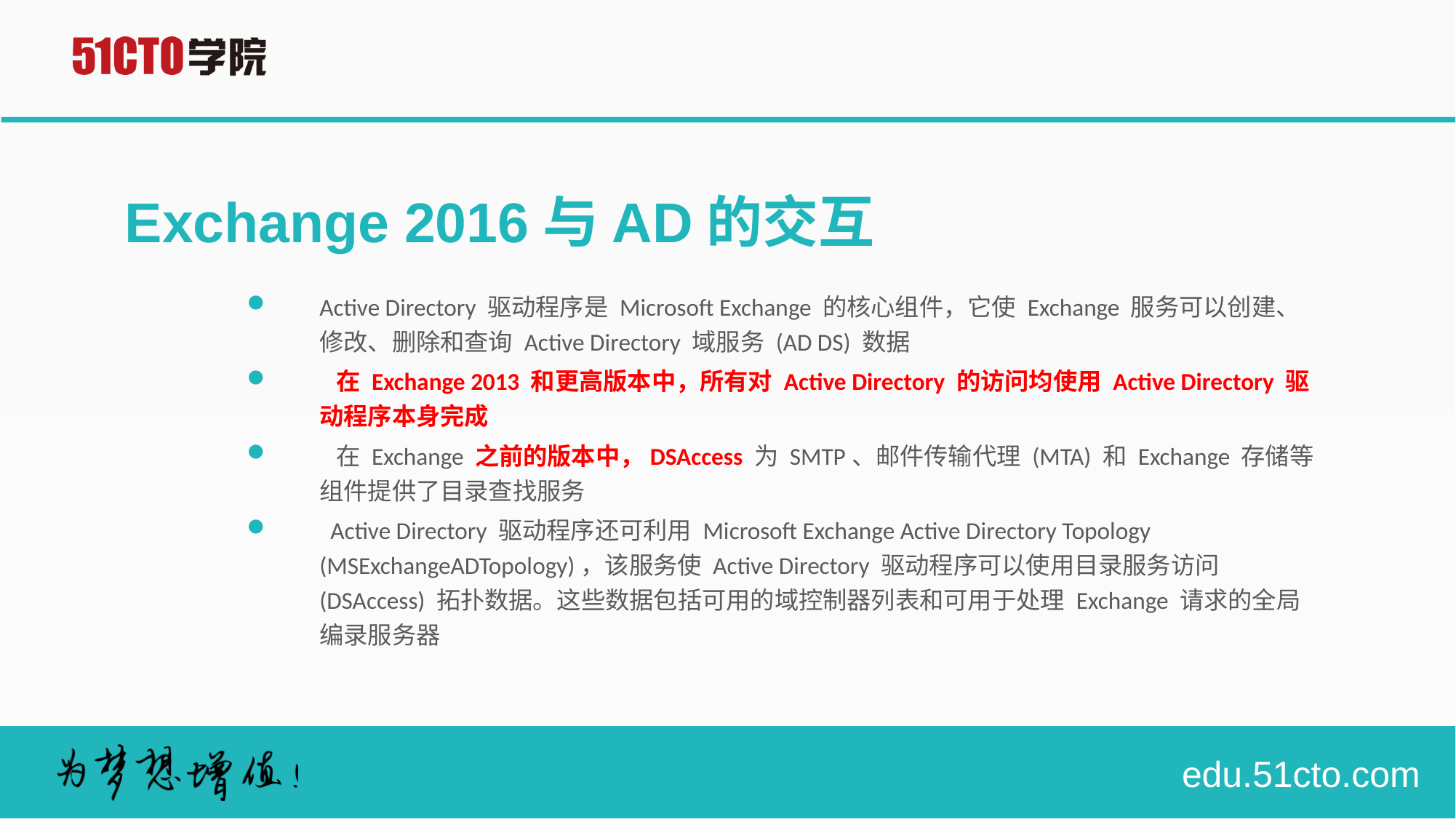

# Exchange 2016与AD的交互
Active Directory 驱动程序是 Microsoft Exchange 的核心组件，它使 Exchange 服务可以创建、修改、删除和查询 Active Directory 域服务 (AD DS) 数据
  在 Exchange 2013 和更高版本中，所有对 Active Directory 的访问均使用 Active Directory 驱动程序本身完成
  在 Exchange 之前的版本中，DSAccess 为 SMTP、邮件传输代理 (MTA) 和 Exchange 存储等组件提供了目录查找服务
  Active Directory 驱动程序还可利用 Microsoft Exchange Active Directory Topology (MSExchangeADTopology)，该服务使 Active Directory 驱动程序可以使用目录服务访问 (DSAccess) 拓扑数据。这些数据包括可用的域控制器列表和可用于处理 Exchange 请求的全局编录服务器